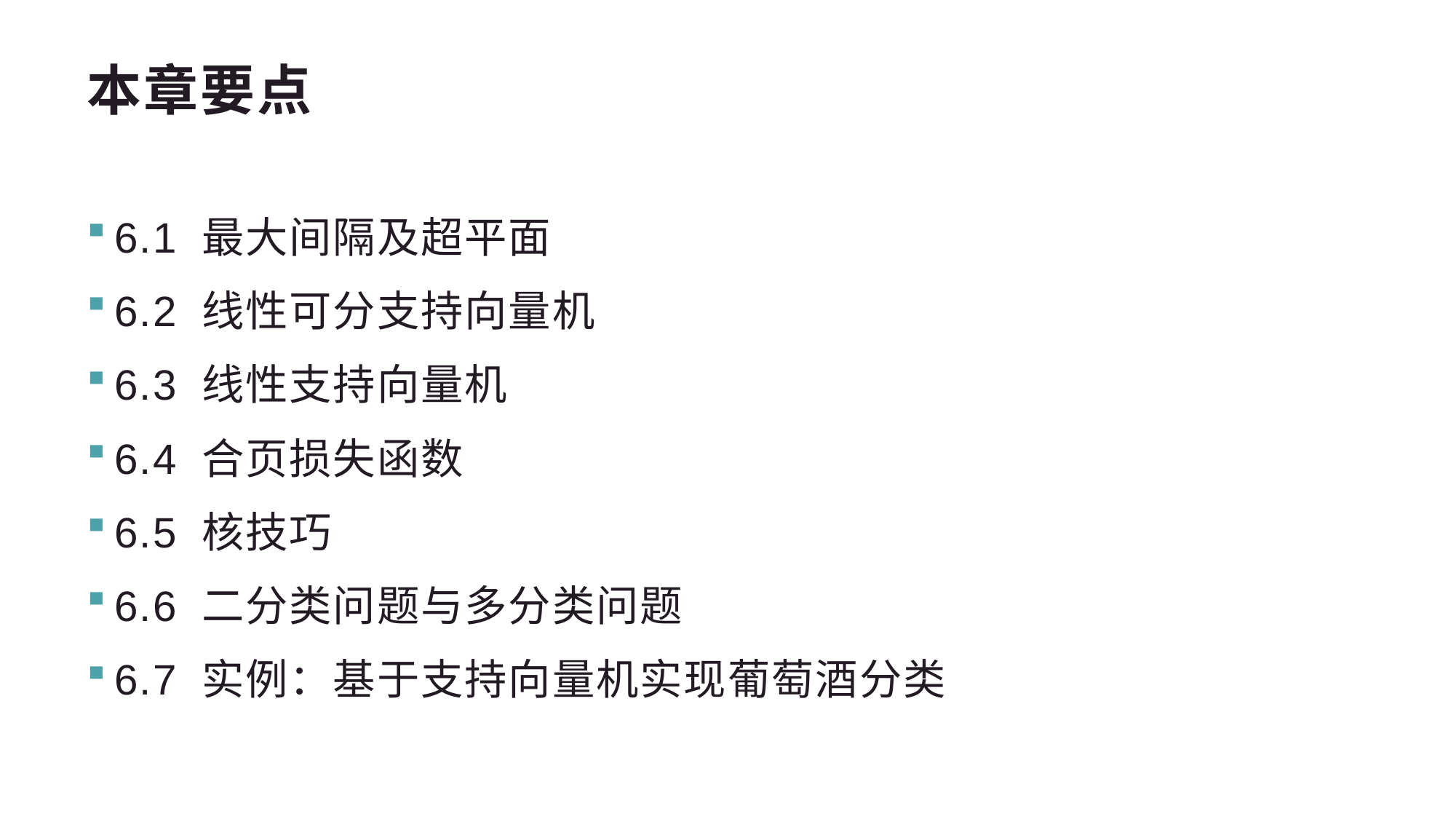

# 本章要点
6.1 最大间隔及超平面
6.2 线性可分支持向量机
6.3 线性支持向量机
6.4 合页损失函数
6.5 核技巧
6.6 二分类问题与多分类问题
6.7 实例：基于支持向量机实现葡萄酒分类